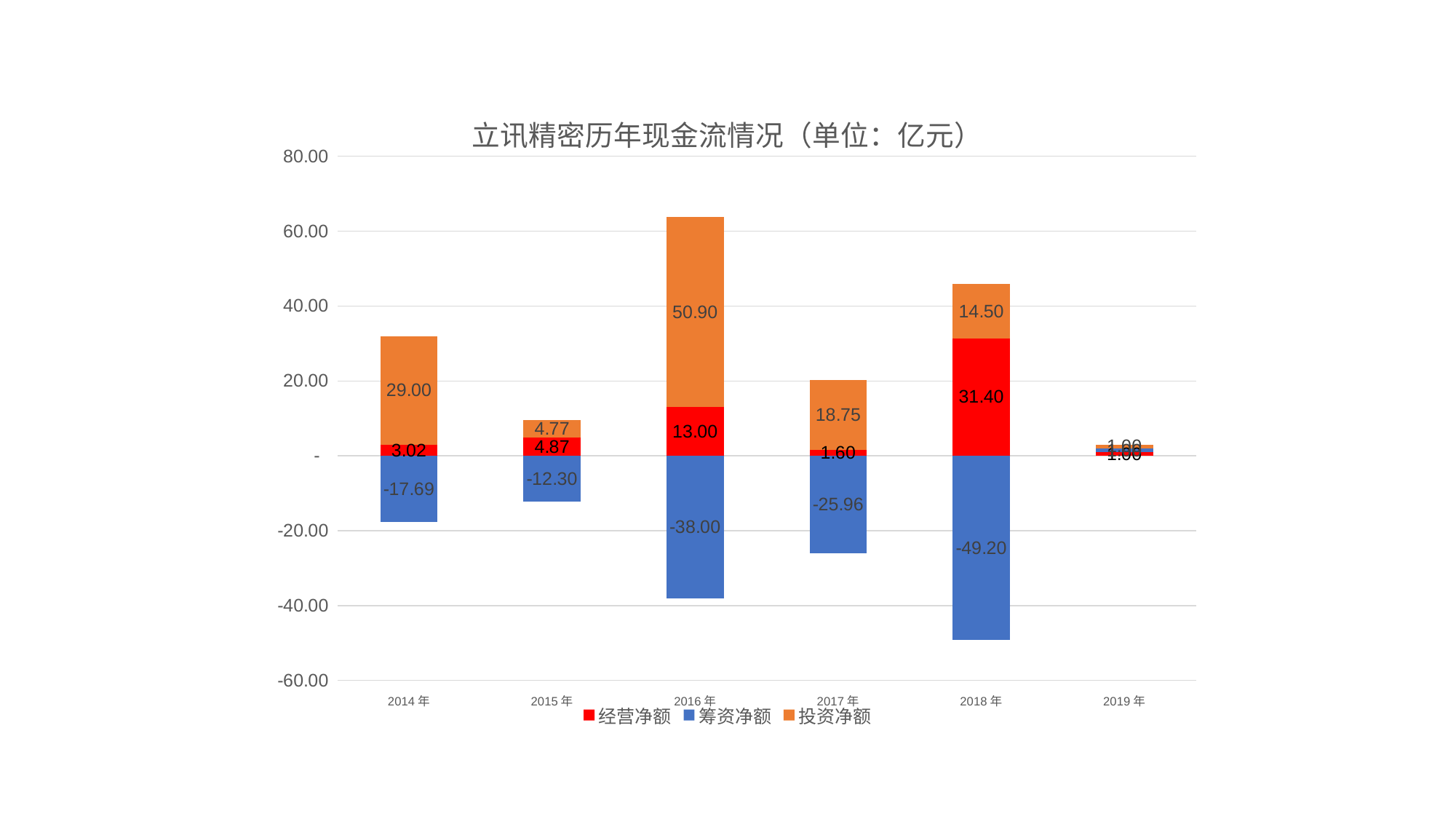

### Chart: 立讯精密历年现金流情况（单位：亿元）

| Category | 经营净额 | 筹资净额 | 投资净额 |
|---|---|---|---|
| 2014年 | 3.02 | -17.69 | 29.0 |
| 2015年 | 4.87 | -12.3 | 4.77 |
| 2016年 | 13.0 | -38.0 | 50.9 |
| 2017年 | 1.6 | -25.96 | 18.75 |
| 2018年 | 31.4 | -49.2 | 14.5 |
| 2019年 | 1.0 | 1.0 | 1.0 |